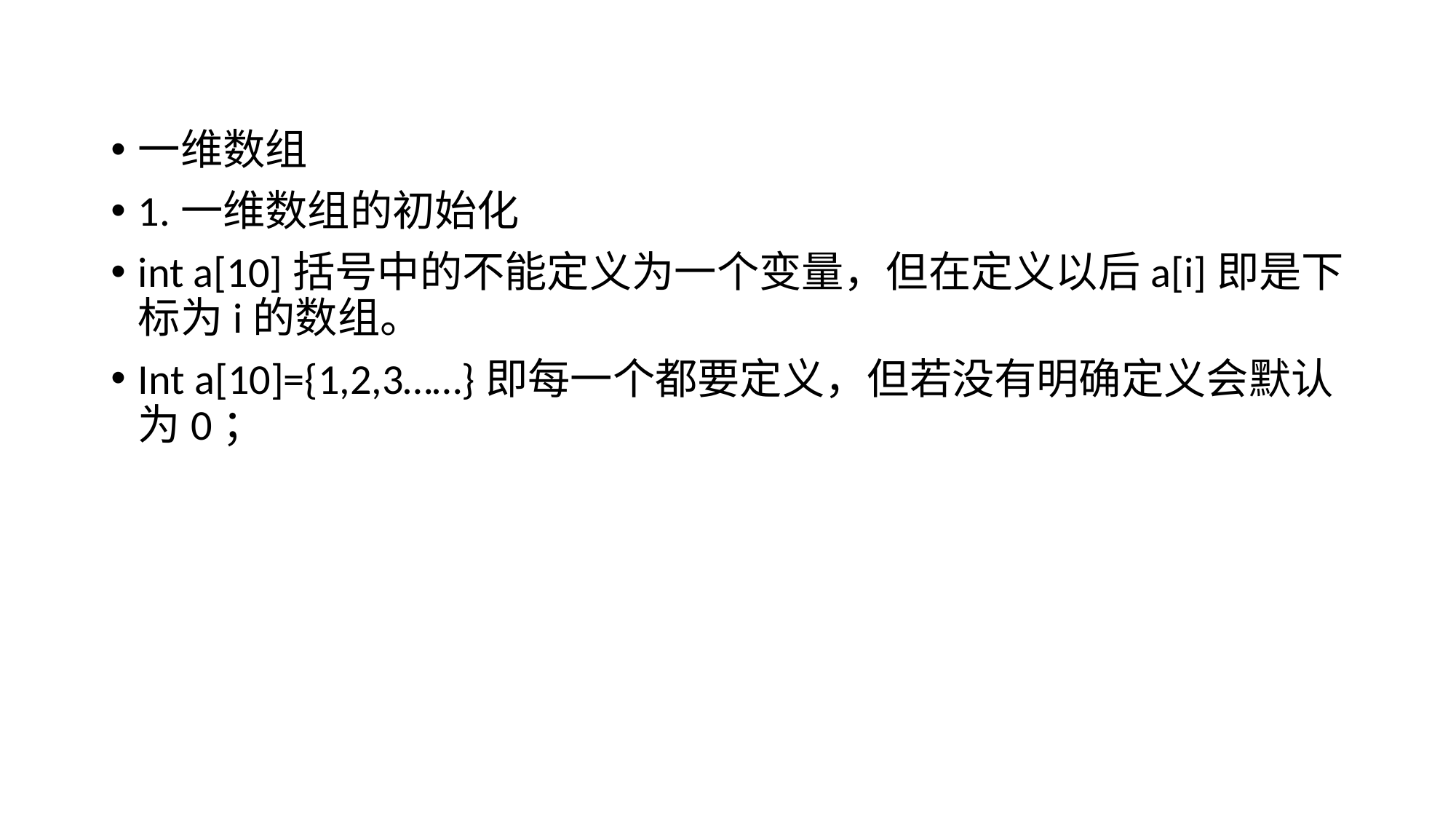

#
一维数组
1.一维数组的初始化
int a[10]括号中的不能定义为一个变量，但在定义以后a[i]即是下标为i的数组。
Int a[10]={1,2,3……}即每一个都要定义，但若没有明确定义会默认为0；